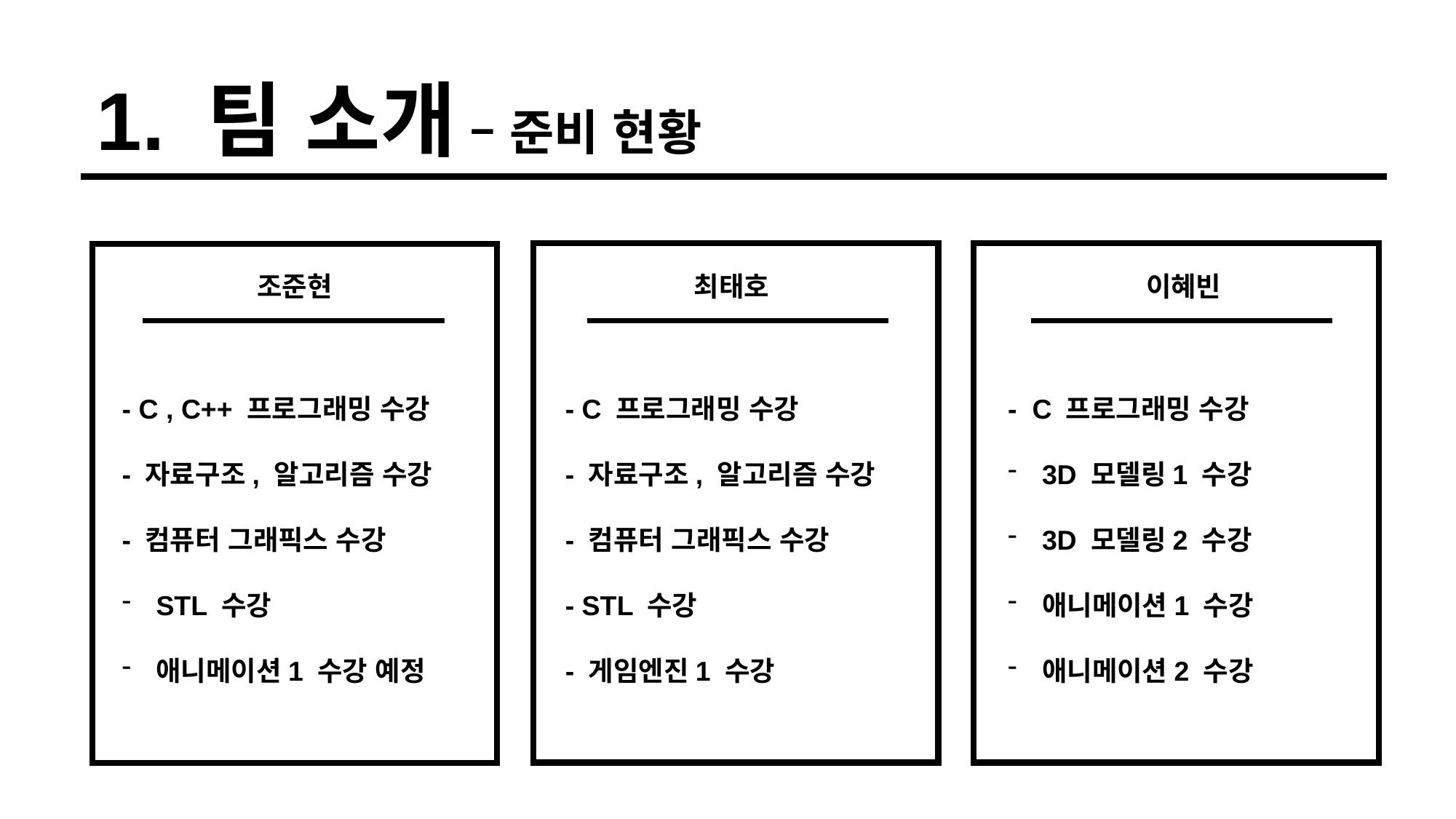

1. 팀 소개 – 준비 현황

조준현
최태호
이혜빈
- C , C++ 프로그래밍 수강
- 자료구조, 알고리즘 수강
- 컴퓨터 그래픽스 수강
STL 수강
애니메이션1 수강 예정
- C 프로그래밍 수강
- 자료구조, 알고리즘 수강
- 컴퓨터 그래픽스 수강
- STL 수강
- 게임엔진1 수강
-  C 프로그래밍 수강
3D 모델링1 수강
3D 모델링2 수강
애니메이션1 수강
애니메이션2 수강